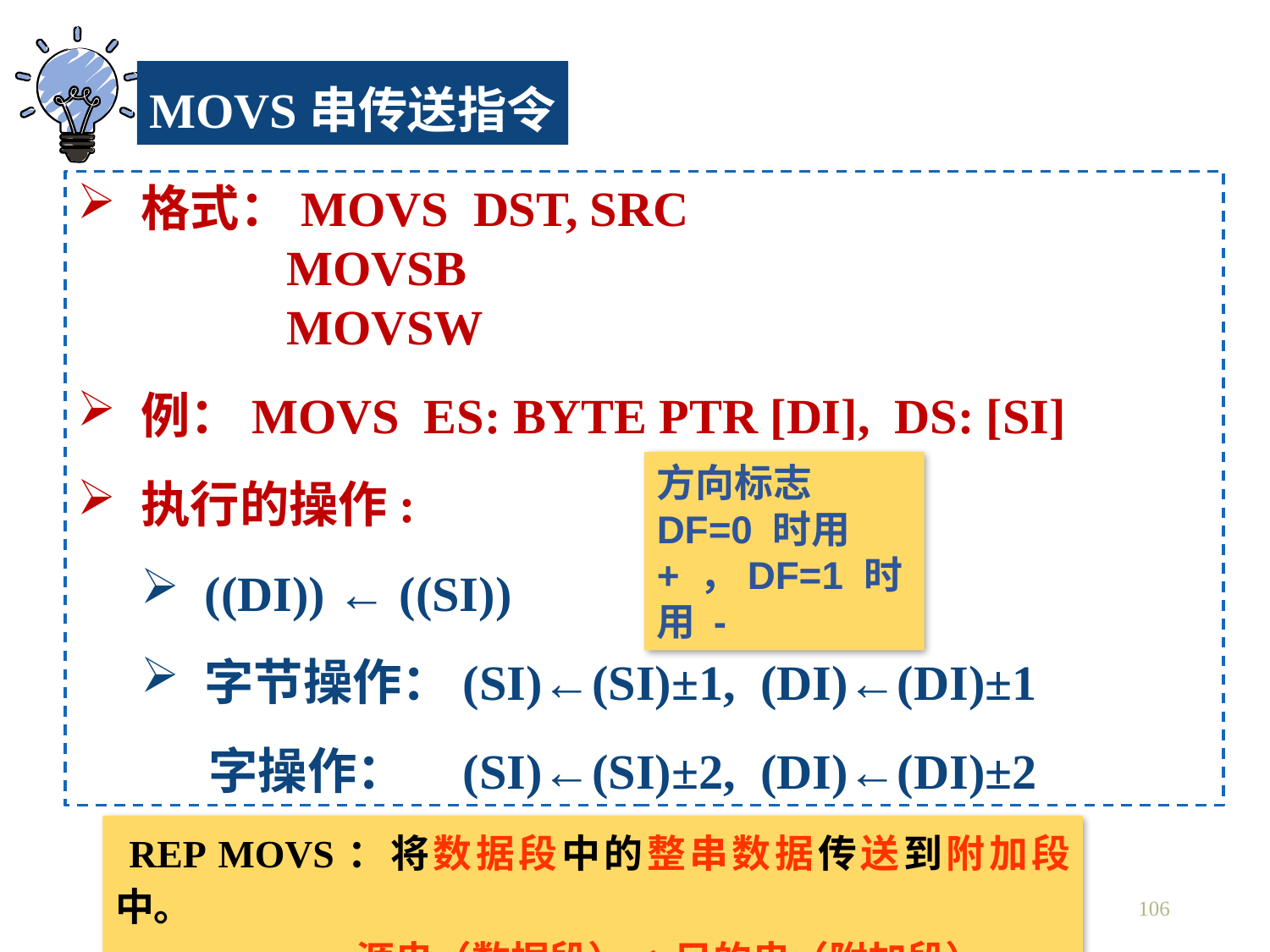

MOVS串传送指令
格式：MOVS  DST, SRC
                 MOVSB
                 MOVSW
例：MOVS  ES: BYTE PTR [DI],  DS: [SI]
执行的操作:
((DI)) ← ((SI))
字节操作：(SI)←(SI)±1,  (DI)←(DI)±1
     字操作：    (SI)←(SI)±2,  (DI)←(DI)±2

方向标志  DF=0 时用 + ，DF=1 时用 -
 REP MOVS：将数据段中的整串数据传送到附加段中。
                          源串（数据段）→ 目的串（附加段）
106